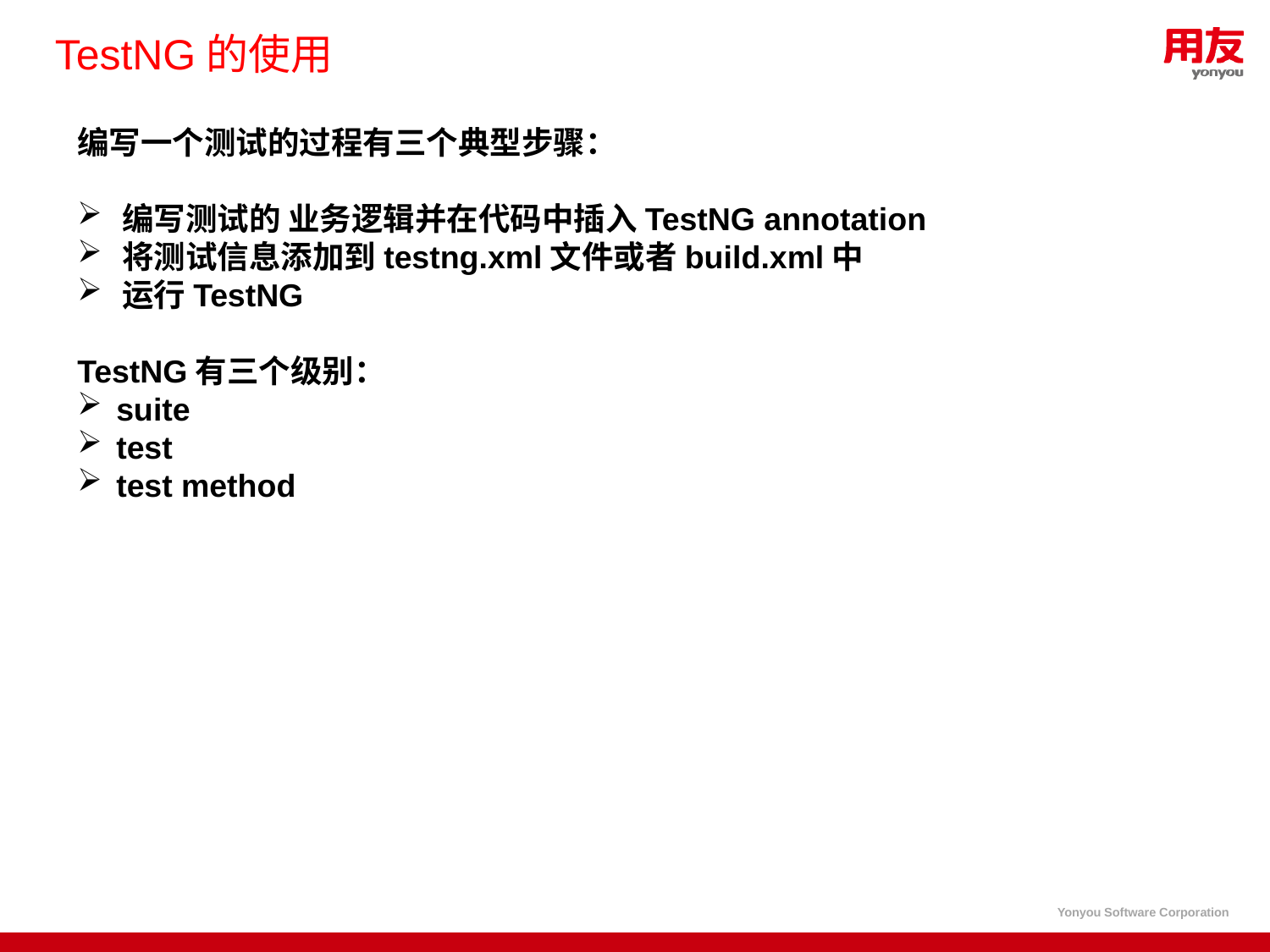

# TestNG的使用
编写一个测试的过程有三个典型步骤：

 编写测试的 业务逻辑并在代码中插入TestNG annotation
 将测试信息添加到testng.xml文件或者build.xml中
 运行TestNG

TestNG有三个级别：
 suite
 test
 test method